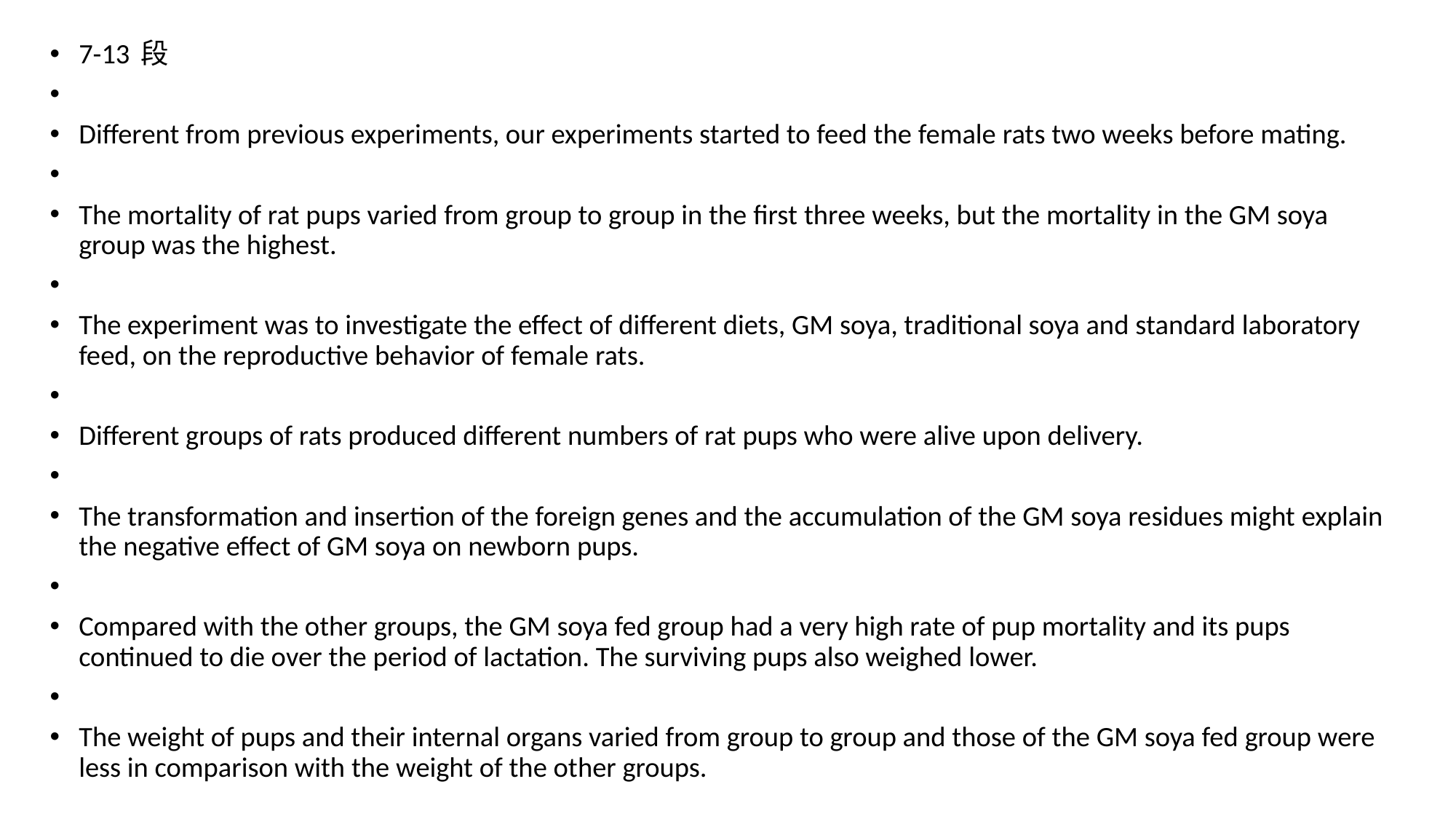

7-13 段

Different from previous experiments, our experiments started to feed the female rats two weeks before mating.

The mortality of rat pups varied from group to group in the first three weeks, but the mortality in the GM soya group was the highest.

The experiment was to investigate the effect of different diets, GM soya, traditional soya and standard laboratory feed, on the reproductive behavior of female rats.

Different groups of rats produced different numbers of rat pups who were alive upon delivery.

The transformation and insertion of the foreign genes and the accumulation of the GM soya residues might explain the negative effect of GM soya on newborn pups.

Compared with the other groups, the GM soya fed group had a very high rate of pup mortality and its pups continued to die over the period of lactation. The surviving pups also weighed lower.

The weight of pups and their internal organs varied from group to group and those of the GM soya fed group were less in comparison with the weight of the other groups.